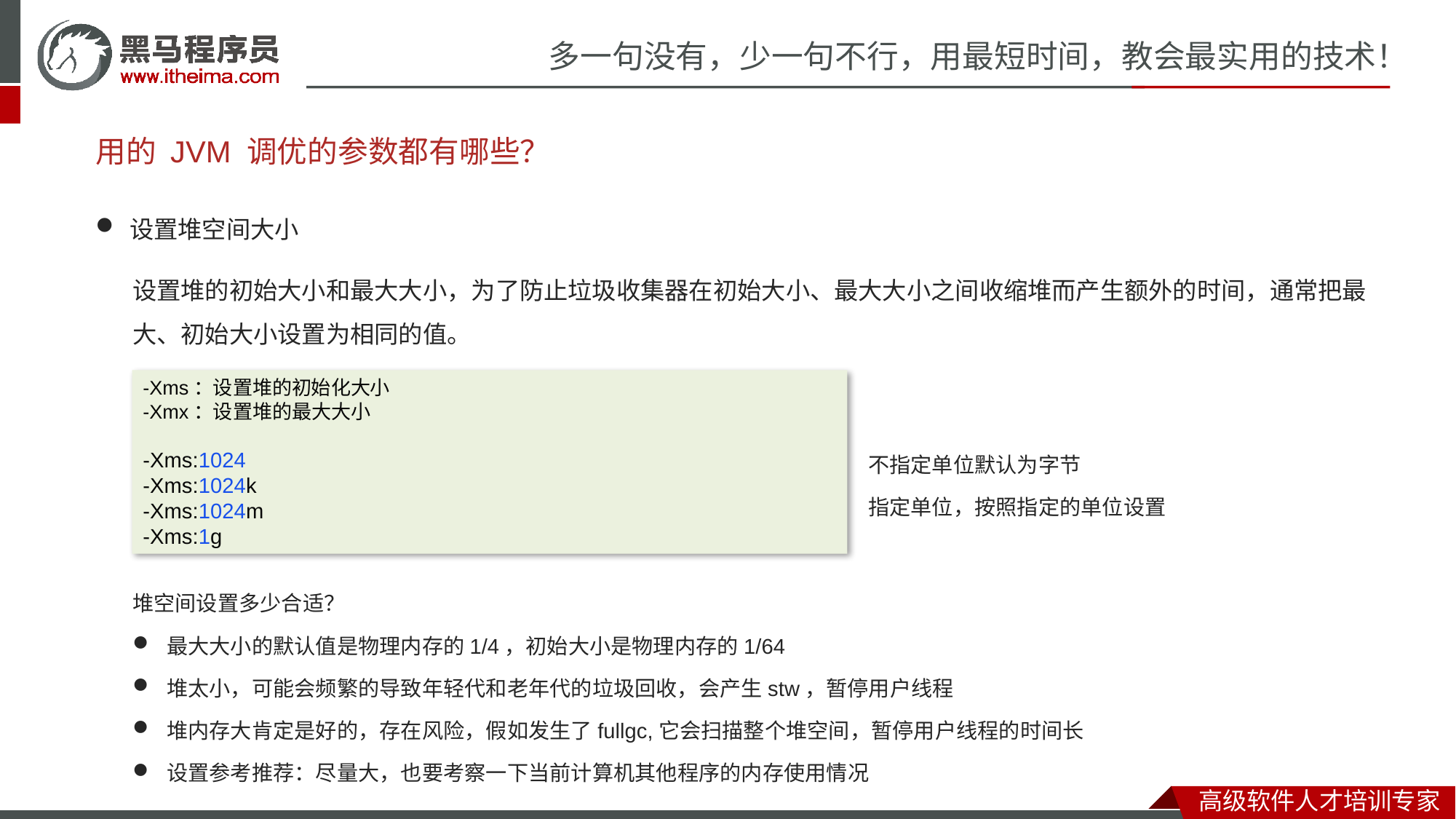

# 用的 JVM 调优的参数都有哪些？
设置堆空间大小
设置堆的初始大小和最大大小，为了防止垃圾收集器在初始大小、最大大小之间收缩堆而产生额外的时间，通常把最大、初始大小设置为相同的值。
-Xms：设置堆的初始化大小
-Xmx：设置堆的最大大小

-Xms:1024
-Xms:1024k
-Xms:1024m
-Xms:1g
不指定单位默认为字节
指定单位，按照指定的单位设置
堆空间设置多少合适？
最大大小的默认值是物理内存的1/4，初始大小是物理内存的1/64
堆太小，可能会频繁的导致年轻代和老年代的垃圾回收，会产生stw，暂停用户线程
堆内存大肯定是好的，存在风险，假如发生了fullgc,它会扫描整个堆空间，暂停用户线程的时间长
设置参考推荐：尽量大，也要考察一下当前计算机其他程序的内存使用情况